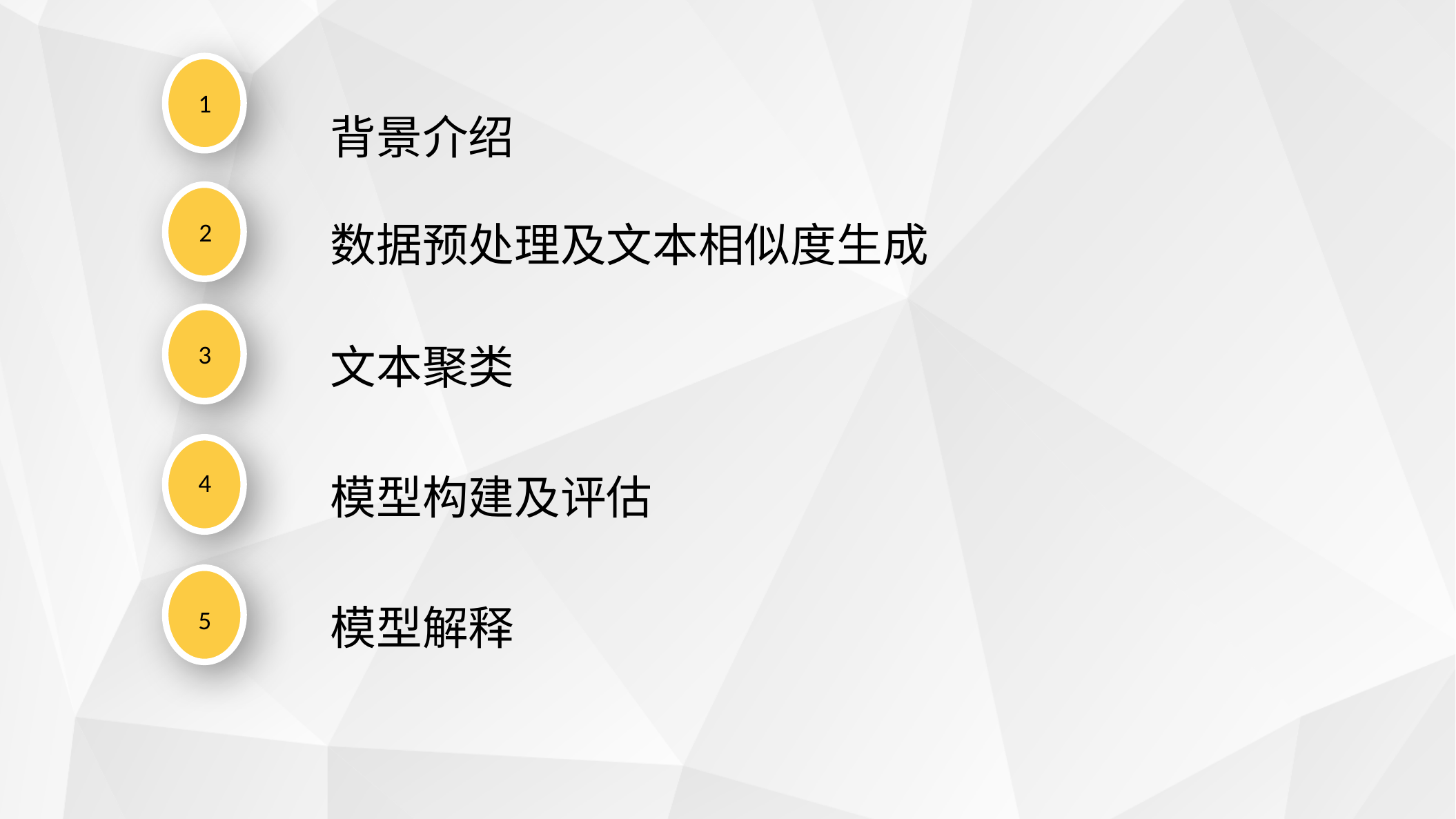

1
背景介绍

2
数据预处理及文本相似度生成

3
文本聚类

4
模型构建及评估

模型解释
5